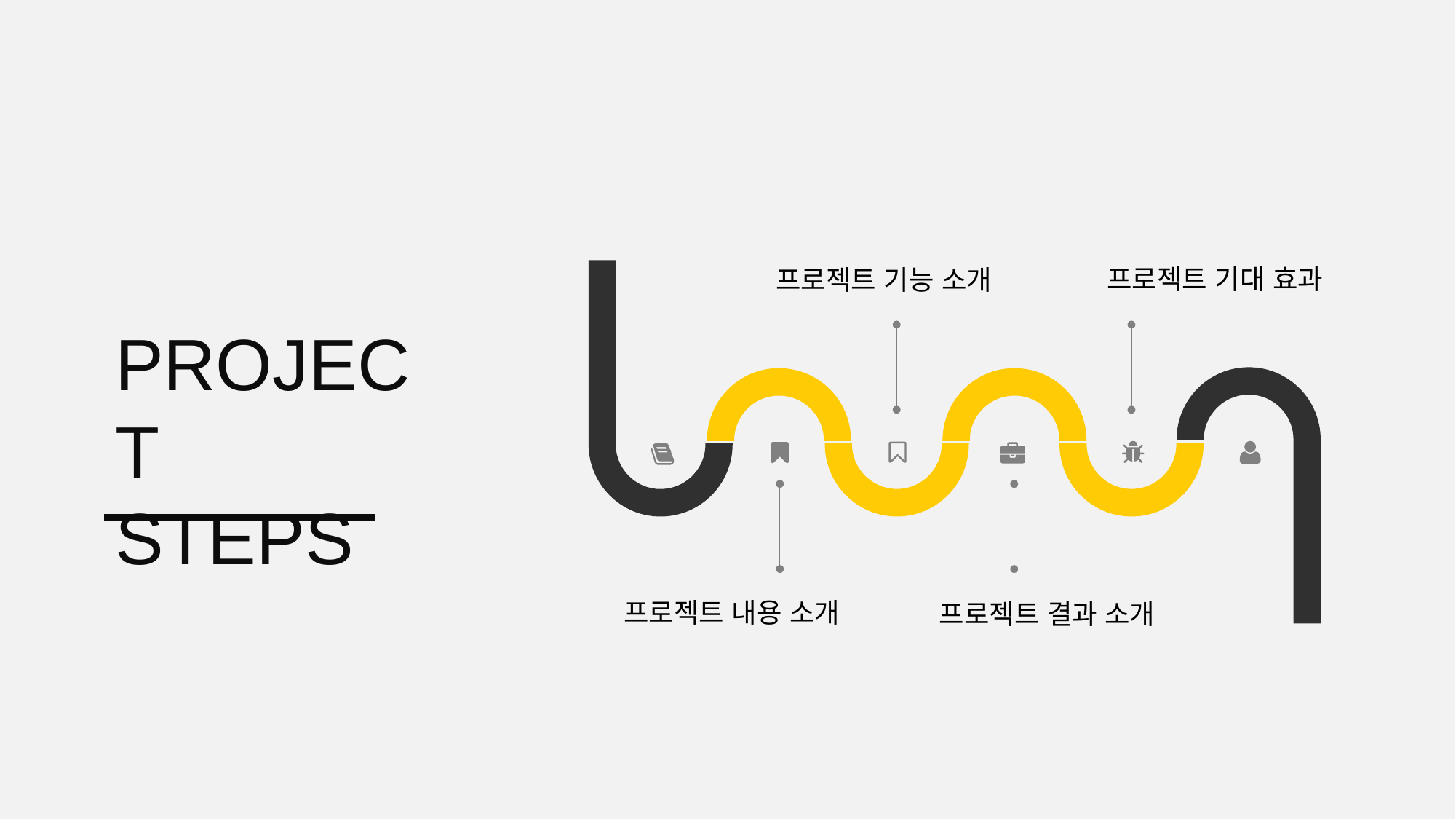

프로젝트 기대 효과
프로젝트 기능 소개

PROJECT
STEPS

프로젝트 내용 소개
프로젝트 결과 소개